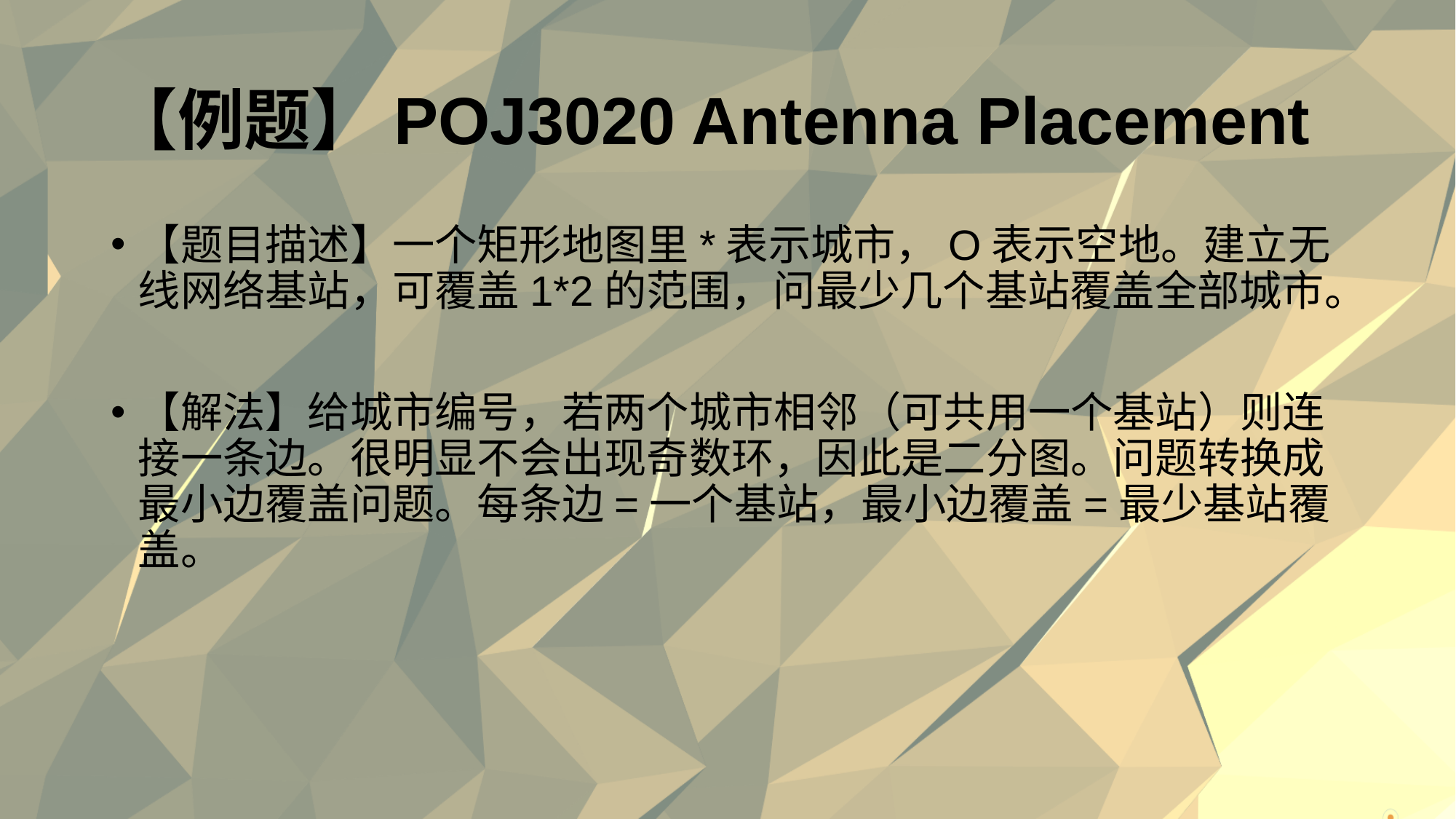

# 【例题】POJ3020 Antenna Placement
【题目描述】一个矩形地图里*表示城市，O表示空地。建立无线网络基站，可覆盖1*2的范围，问最少几个基站覆盖全部城市。

【解法】给城市编号，若两个城市相邻（可共用一个基站）则连接一条边。很明显不会出现奇数环，因此是二分图。问题转换成最小边覆盖问题。每条边=一个基站，最小边覆盖=最少基站覆盖。